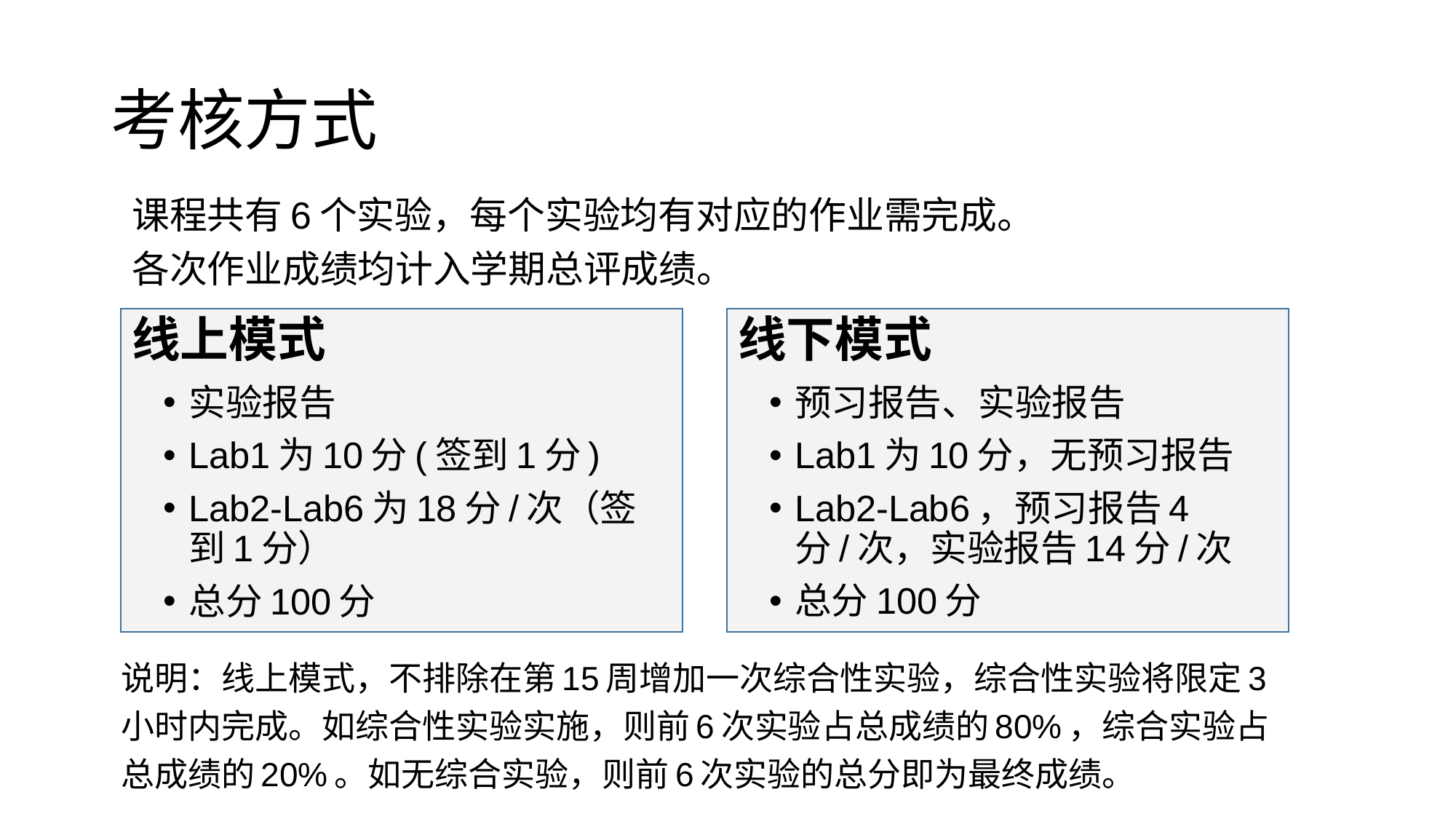

# 考核方式
课程共有6个实验，每个实验均有对应的作业需完成。
各次作业成绩均计入学期总评成绩。
线上模式
线下模式

预习报告、实验报告
Lab1为10分，无预习报告
Lab2-Lab6，预习报告4分/次，实验报告14分/次
总分100分
实验报告
Lab1为10分(签到1分)
Lab2-Lab6为18分/次（签到1分）
总分100分
说明：线上模式，不排除在第15周增加一次综合性实验，综合性实验将限定3小时内完成。如综合性实验实施，则前6次实验占总成绩的80%，综合实验占总成绩的20%。如无综合实验，则前6次实验的总分即为最终成绩。